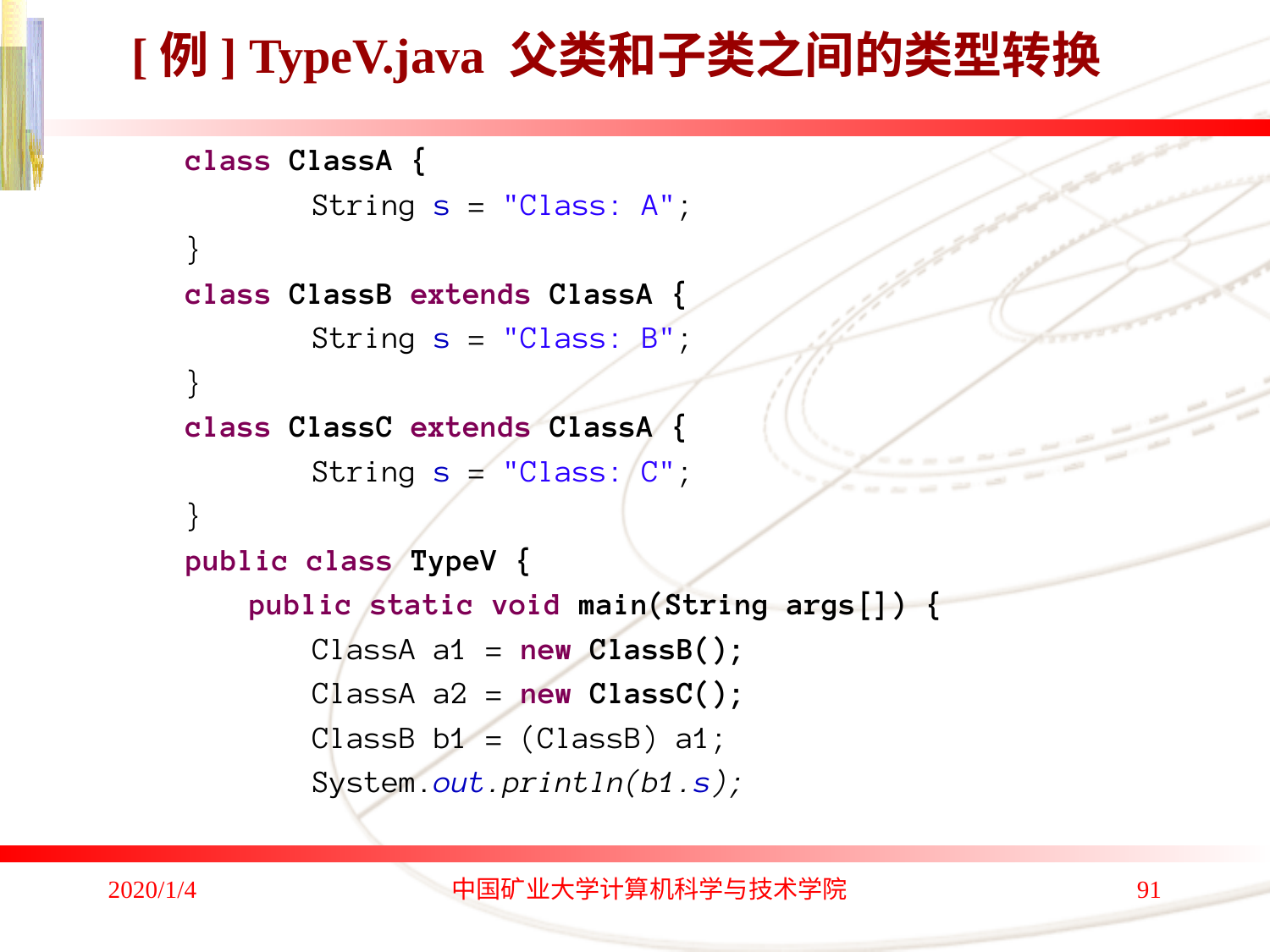

# [例] TypeV.java 父类和子类之间的类型转换
class ClassA {
	String s = "Class: A";
}
class ClassB extends ClassA {
	String s = "Class: B";
}
class ClassC extends ClassA {
	String s = "Class: C";
}
public class TypeV {
public static void main(String args[]) {
ClassA a1 = new ClassB();
ClassA a2 = new ClassC();
ClassB b1 = (ClassB) a1;
System.out.println(b1.s);

2020/1/4
中国矿业大学计算机科学与技术学院
91